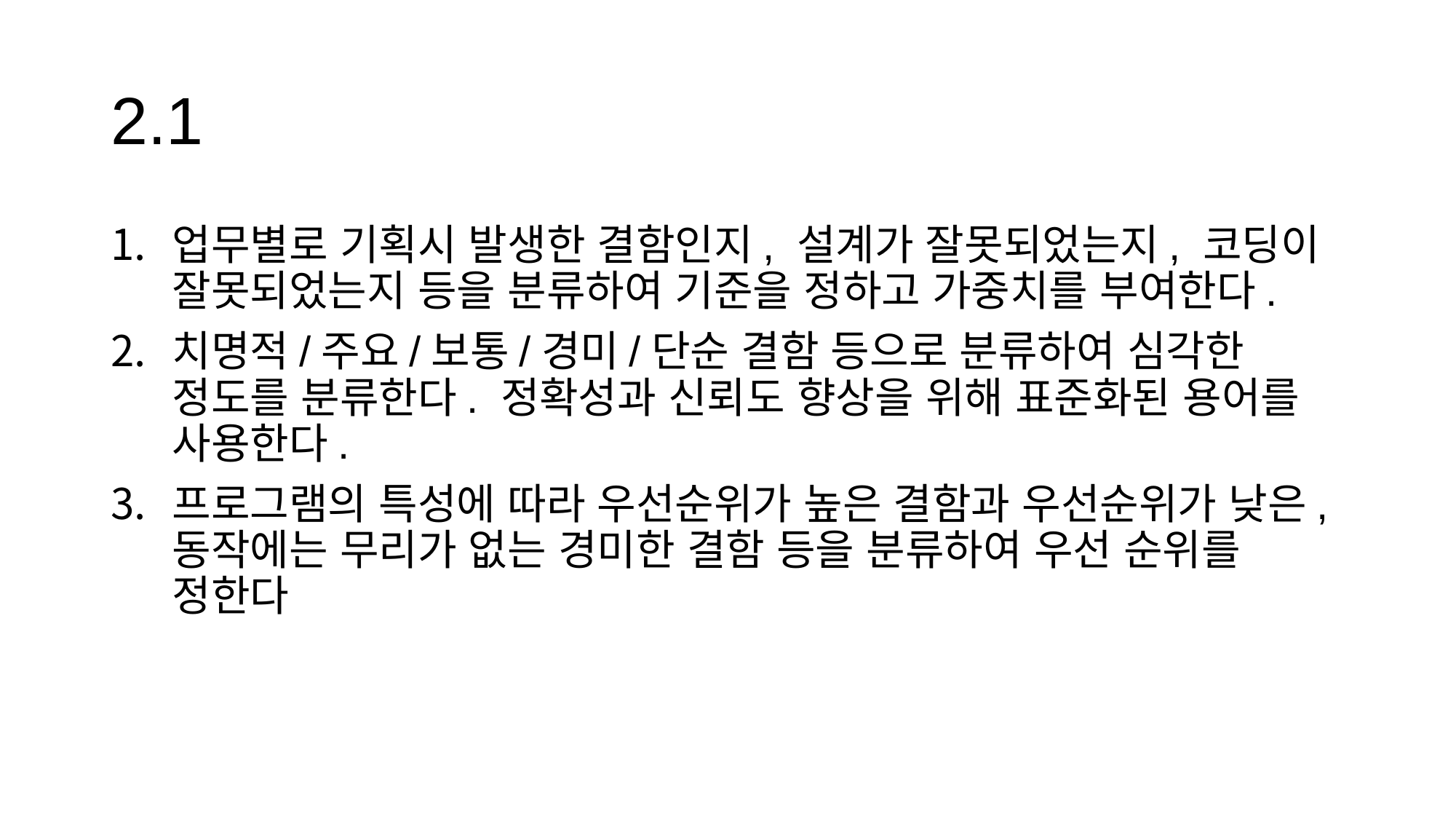

# 2.1
업무별로 기획시 발생한 결함인지, 설계가 잘못되었는지, 코딩이 잘못되었는지 등을 분류하여 기준을 정하고 가중치를 부여한다.
치명적/주요/보통/경미/단순 결함 등으로 분류하여 심각한 정도를 분류한다. 정확성과 신뢰도 향상을 위해 표준화된 용어를 사용한다.
프로그램의 특성에 따라 우선순위가 높은 결함과 우선순위가 낮은, 동작에는 무리가 없는 경미한 결함 등을 분류하여 우선 순위를 정한다